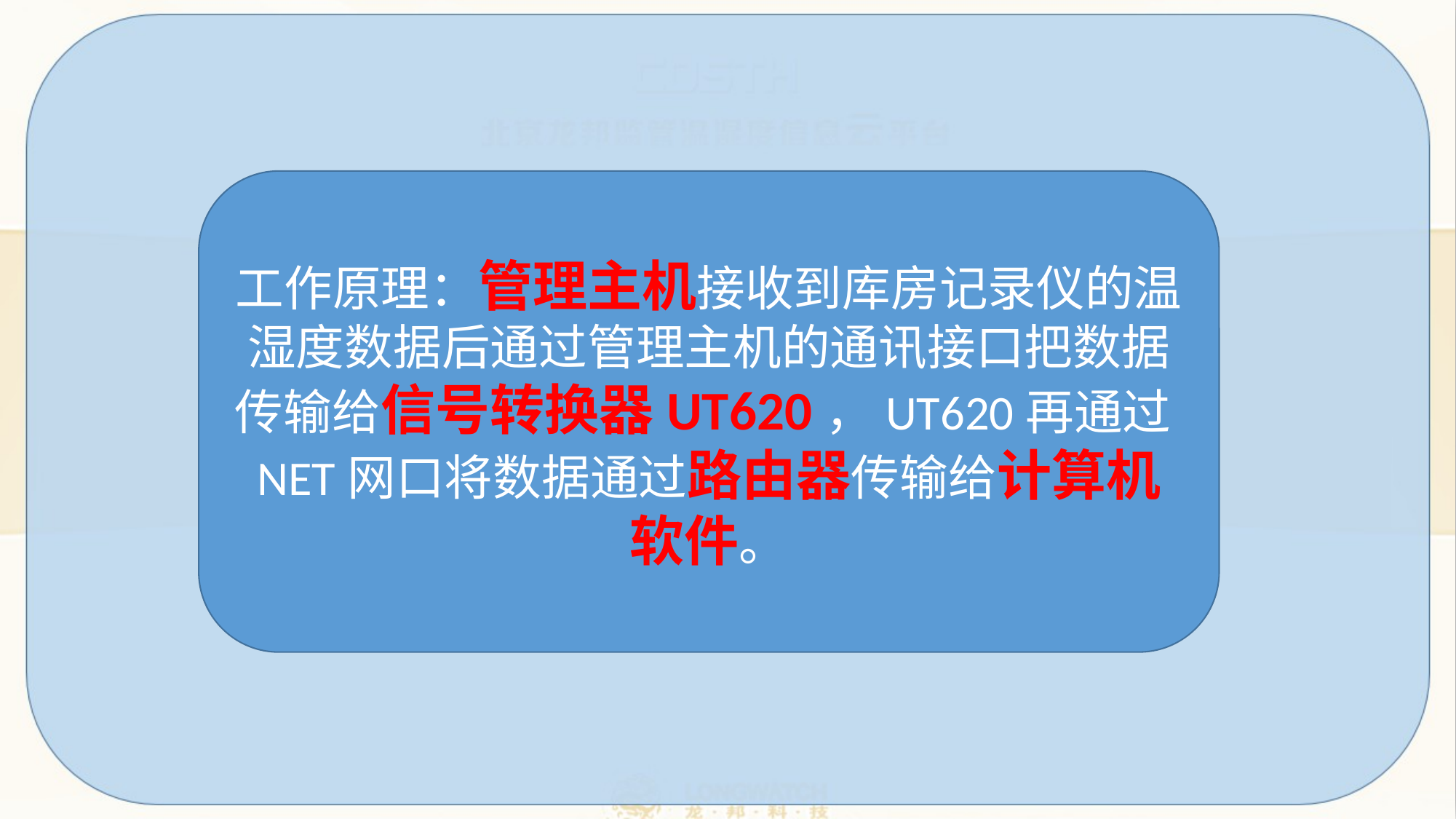

工作原理：管理主机接收到库房记录仪的温湿度数据后通过管理主机的通讯接口把数据传输给信号转换器UT620，UT620再通过NET网口将数据通过路由器传输给计算机软件。